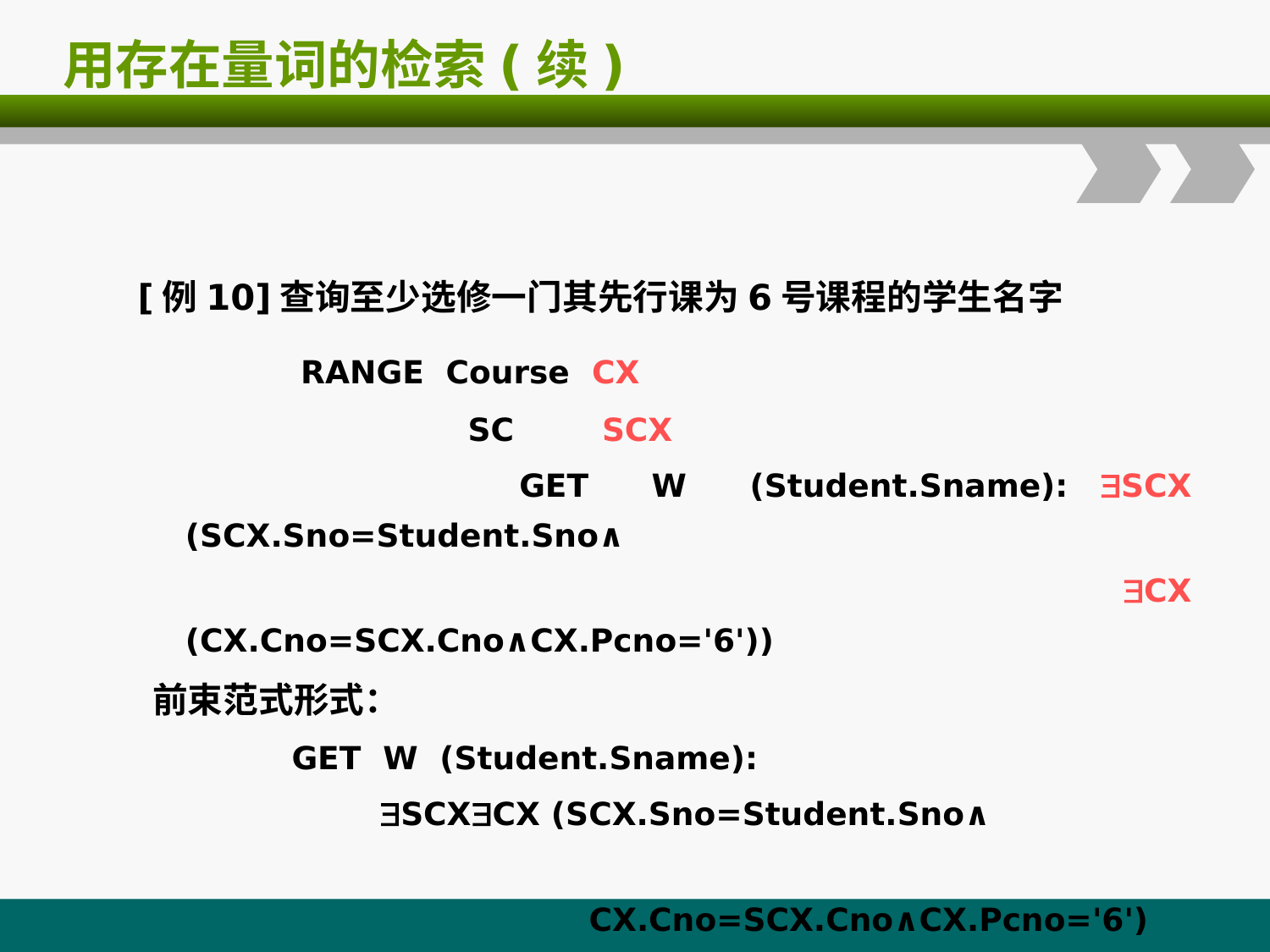

# 用存在量词的检索(续)
[例10]查询至少选修一门其先行课为6号课程的学生名字
           RANGE  Course  CX
                              SC        SCX
          	GET  W  (Student.Sname): ∃SCX (SCX.Sno=Student.Sno∧
                                   ∃CX (CX.Cno=SCX.Cno∧CX.Pcno='6'))
 前束范式形式：
              GET  W  (Student.Sname):
                      ∃SCX∃CX (SCX.Sno=Student.Sno∧
                                         CX.Cno=SCX.Cno∧CX.Pcno='6')